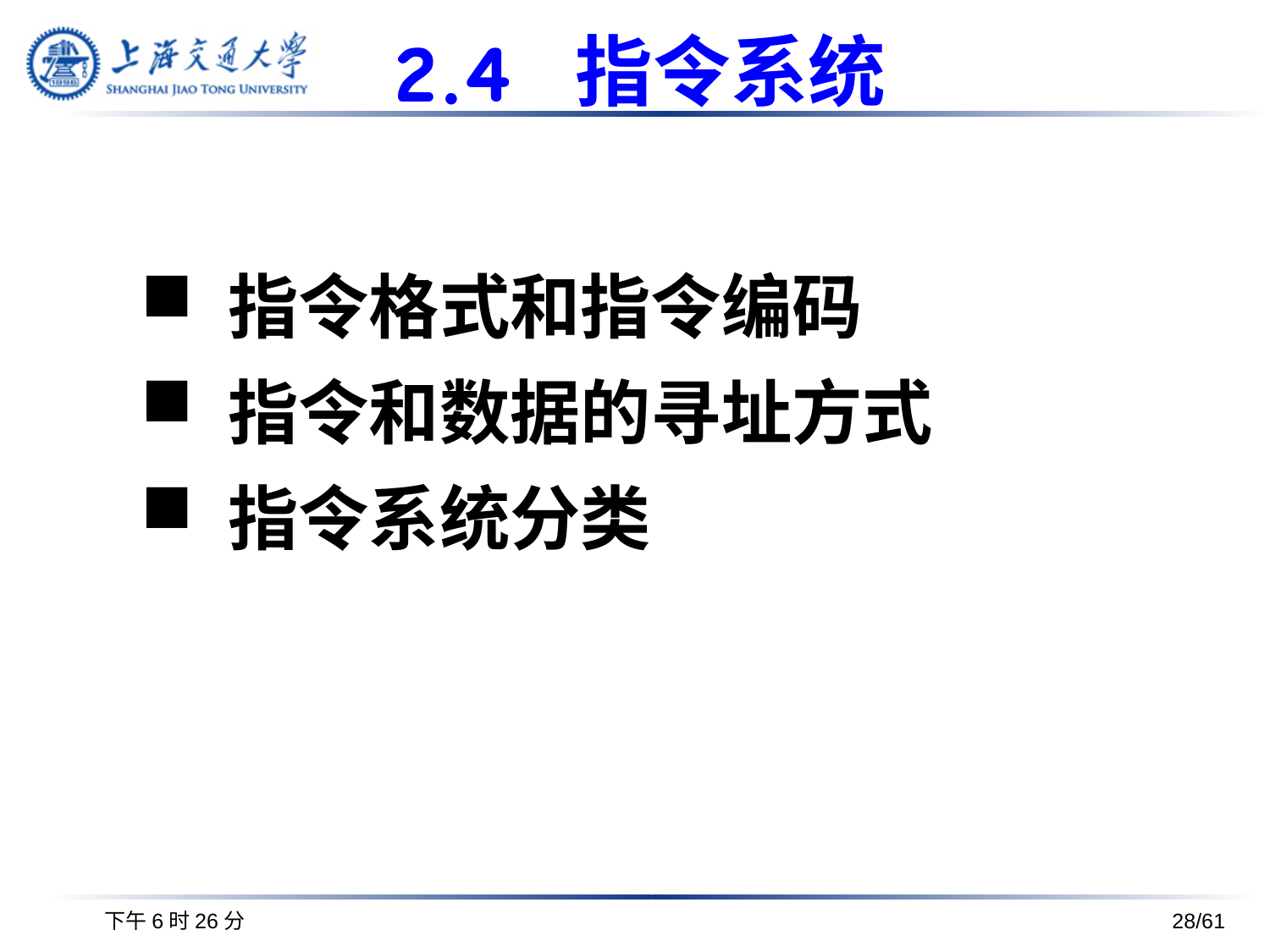

2.4 指令系统
 指令格式和指令编码
 指令和数据的寻址方式
 指令系统分类
下午6时26分
28/61